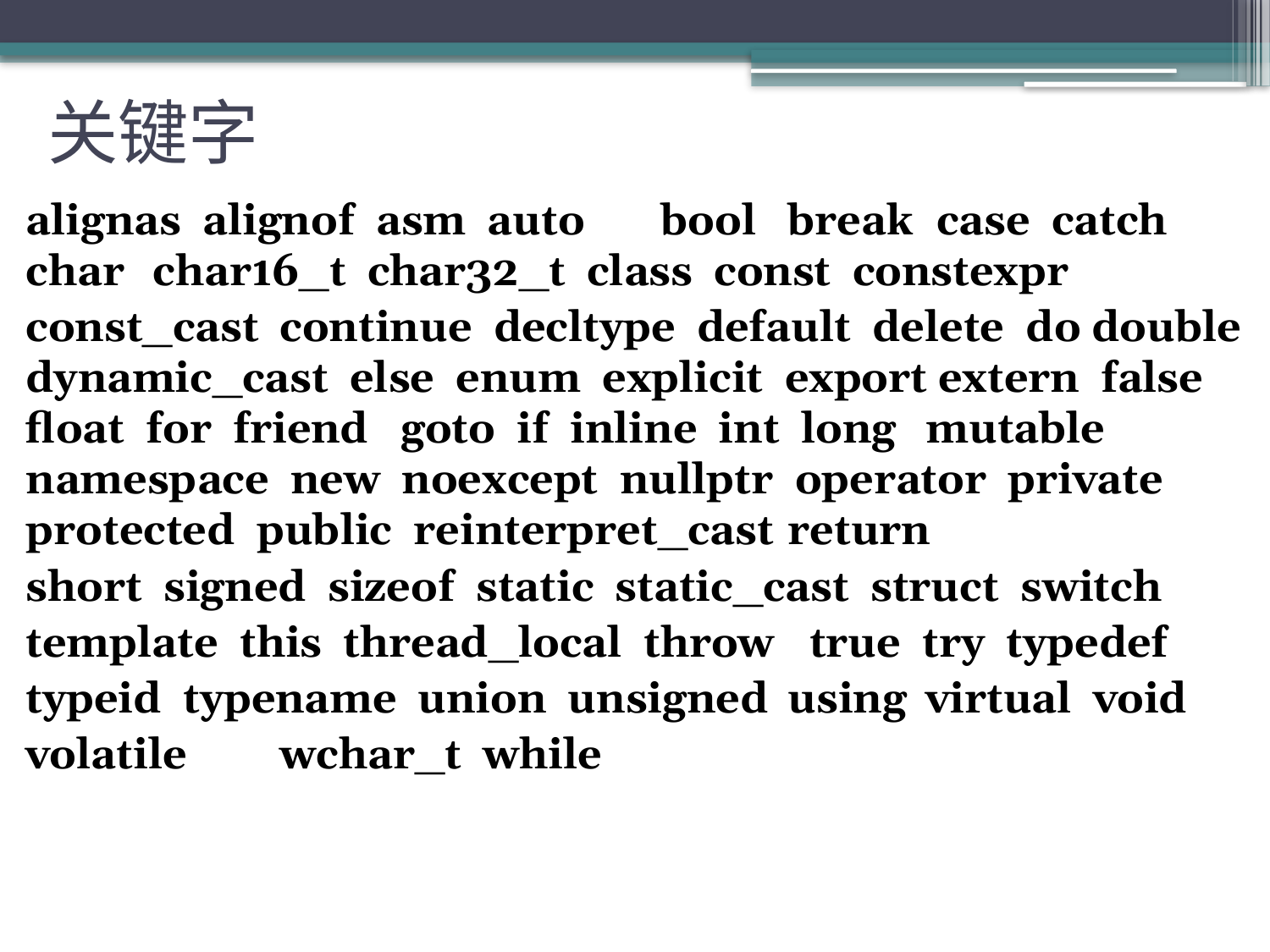

10
# 关键字
alignas  alignof  asm  auto	bool	break	  case  catch  char	char16_t  char32_t  class  const  constexpr
const_cast	continue  decltype  default  delete  do double  dynamic_cast  else  enum  explicit  export extern  false  float  for  friend   goto  if  inline  int  long	 mutable  namespace  new  noexcept  nullptr  operator  private  protected  public  reinterpret_cast	return
short	 signed  sizeof  static  static_cast  struct  switch
template  this  thread_local  throw	  true  try  typedef
typeid  typename	 union  unsigned	using	 virtual  void
volatile	wchar_t  while